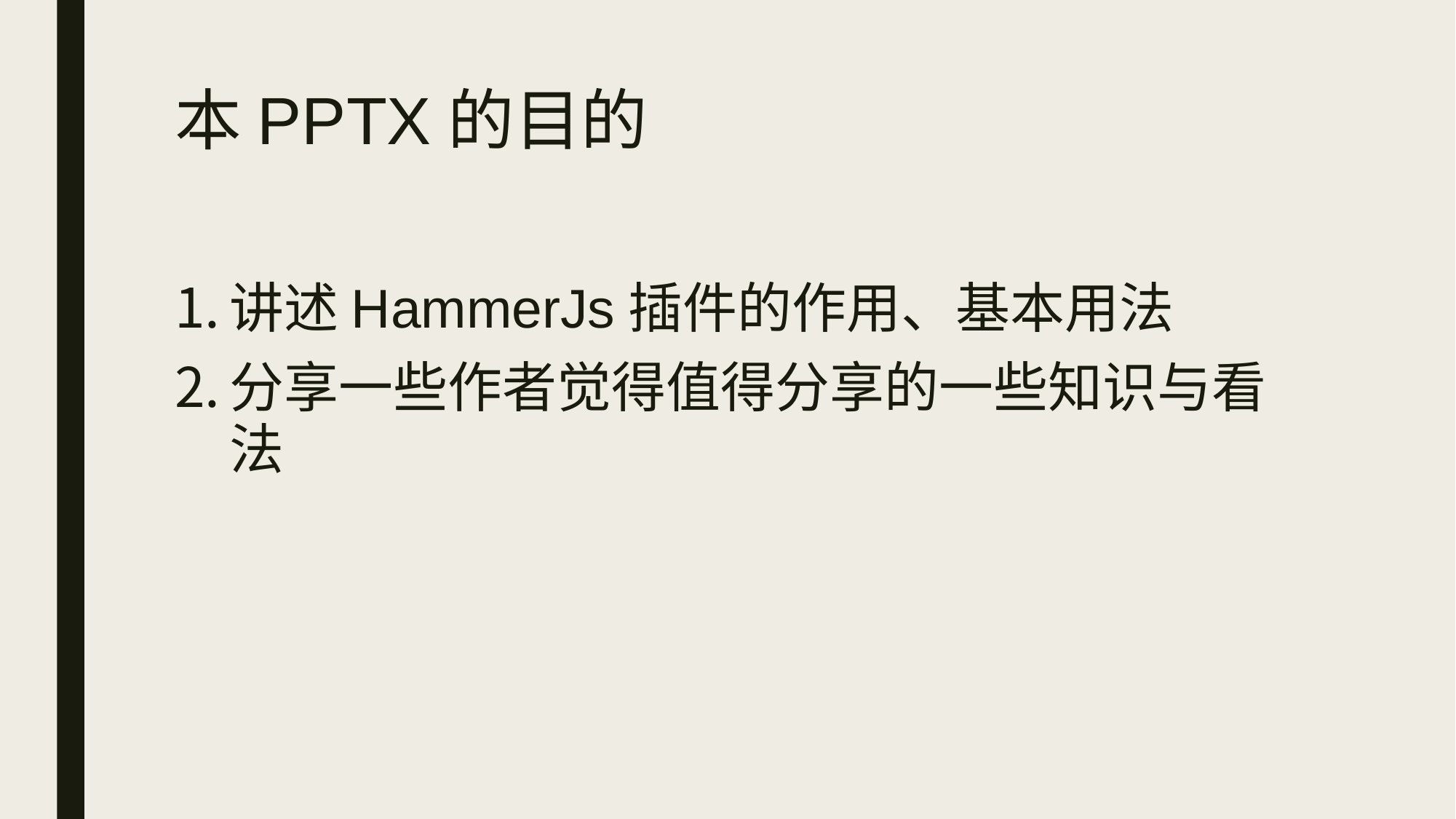

# 本PPTX的目的
讲述HammerJs插件的作用、基本用法
分享一些作者觉得值得分享的一些知识与看法